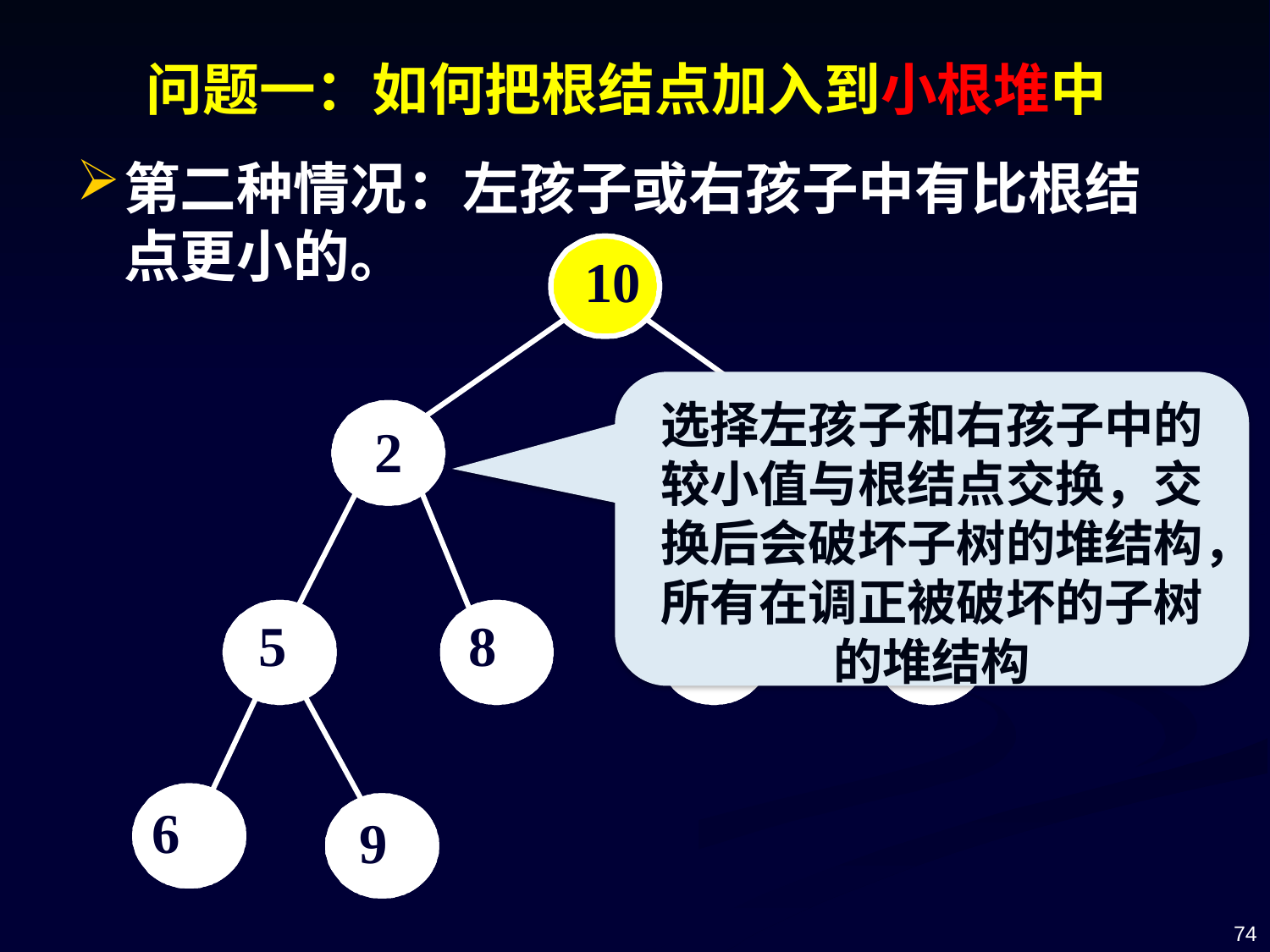

# 问题一：如何把根结点加入到小根堆中
第二种情况：左孩子或右孩子中有比根结点更小的。

10

选择左孩子和右孩子中的较小值与根结点交换，交换后会破坏子树的堆结构，所有在调正被破坏的子树的堆结构

2

3

5

 8
4
  7

6

 9
74